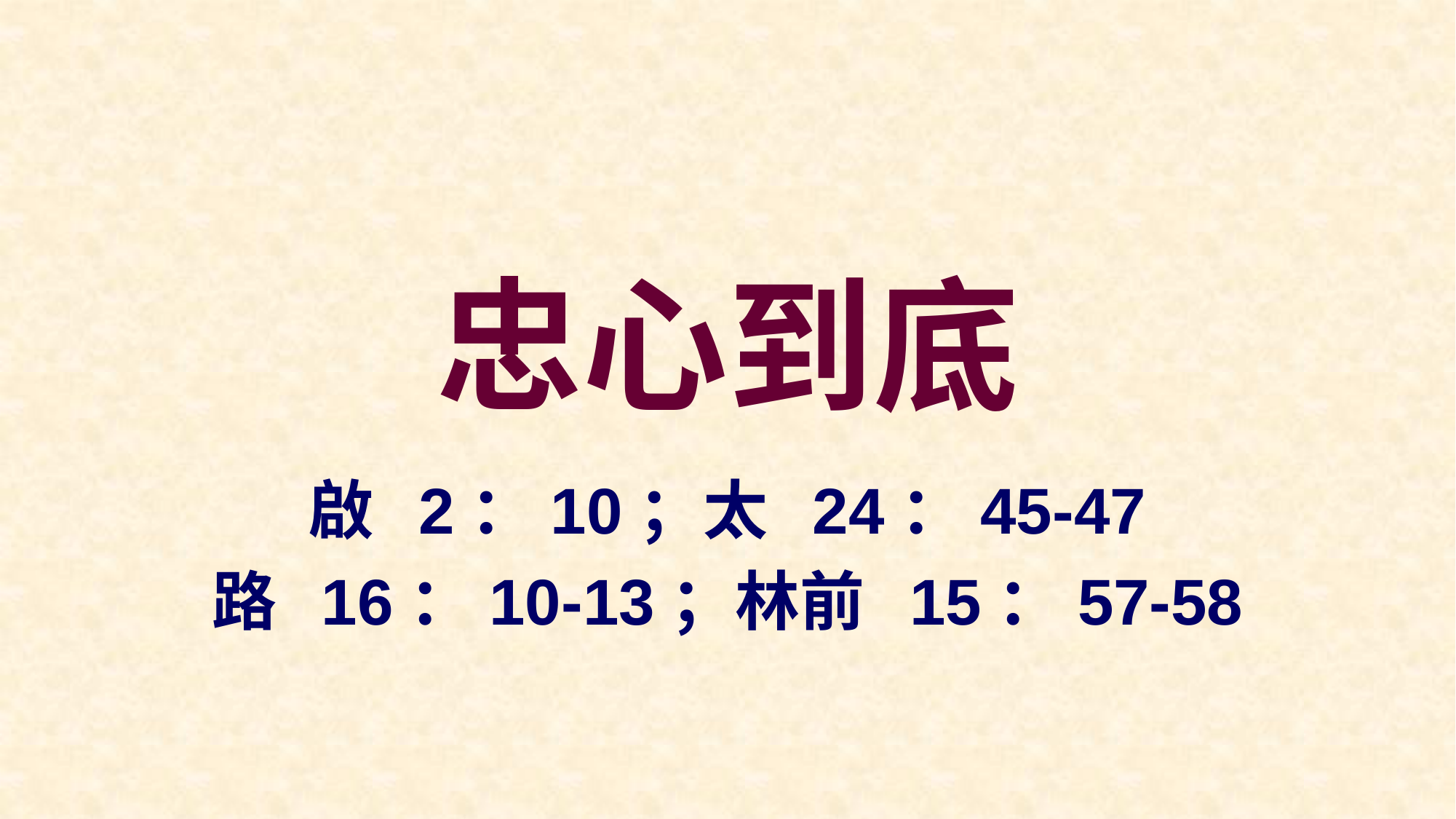

# 忠心到底
啟  2：10；太  24：45-47
路  16：10-13；林前  15：57-58